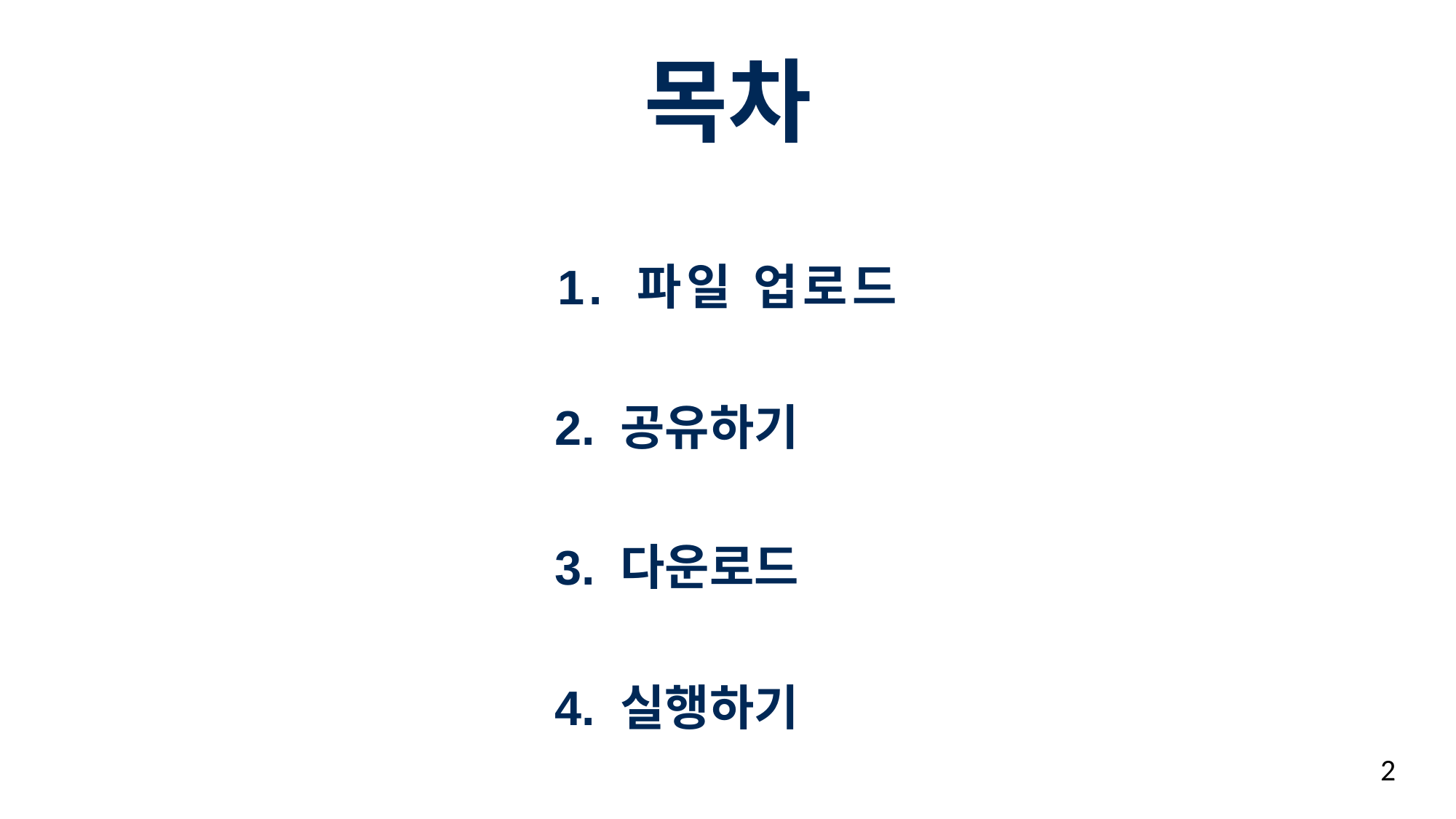

목차
1. 파일 업로드
2. 공유하기
3. 다운로드
4. 실행하기
2